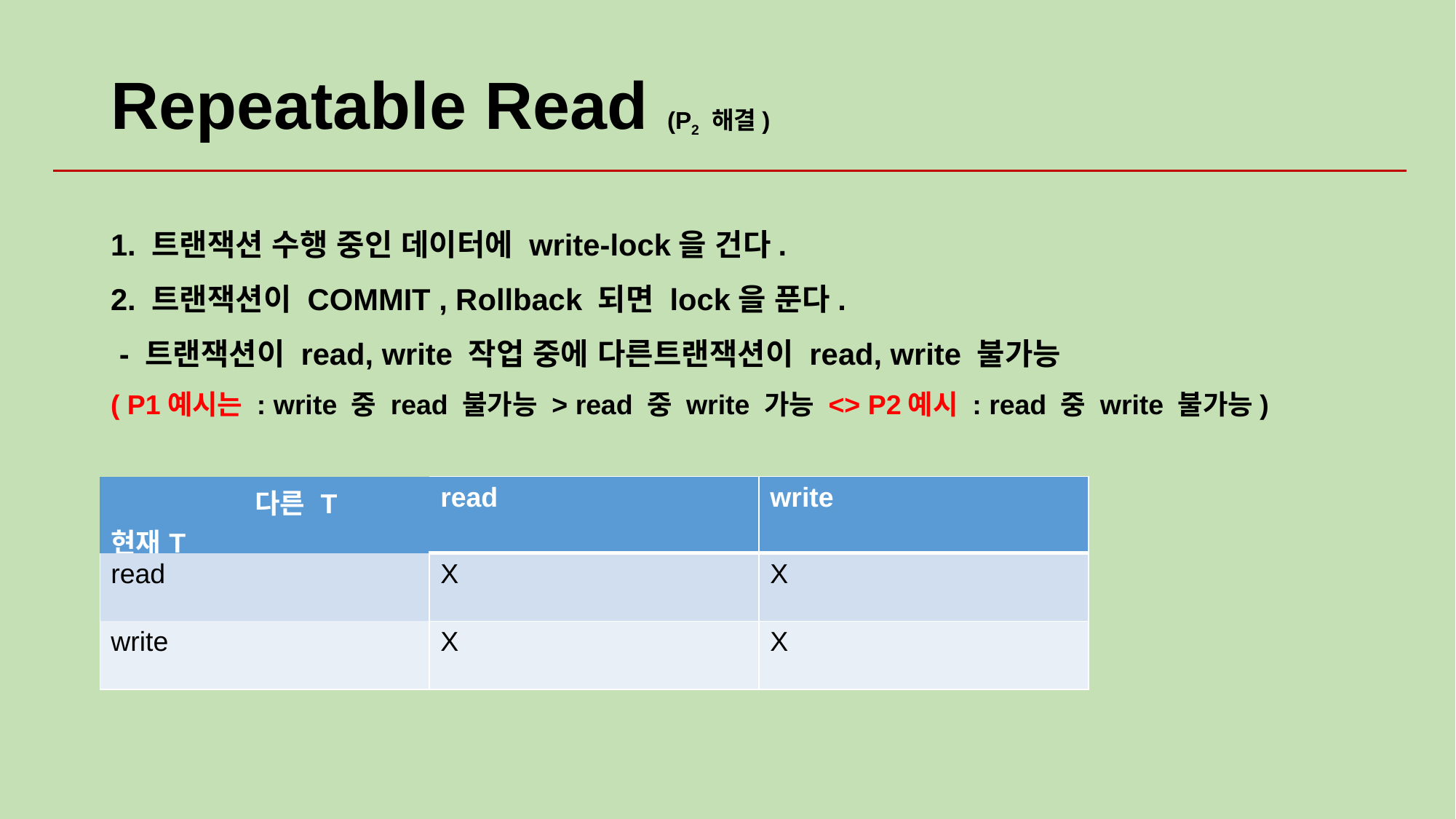

# Repeatable Read (P2 해결)
1. 트랜잭션 수행 중인 데이터에 write-lock을 건다.
2. 트랜잭션이 COMMIT , Rollback 되면 lock을 푼다.
 - 트랜잭션이 read, write 작업 중에 다른트랜잭션이 read, write 불가능
( P1예시는 : write 중 read 불가능 > read 중 write 가능 <> P2예시 : read 중 write 불가능)
| 다른 T 현재T | read | write |
| --- | --- | --- |
| read | X | X |
| write | X | X |